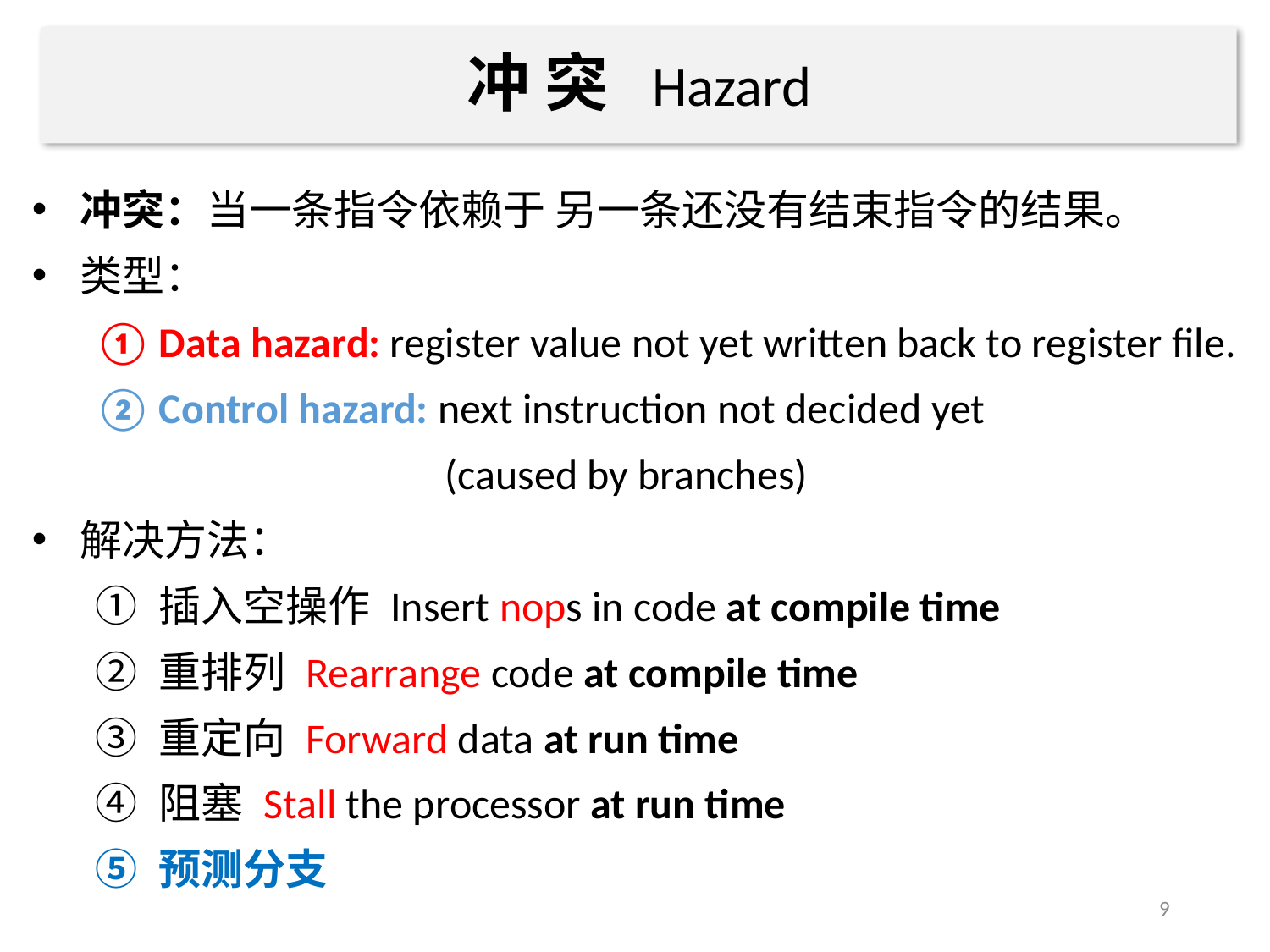

# 冲 突  Hazard
冲突：当一条指令依赖于 另一条还没有结束指令的结果。
类型：
Data hazard: register value not yet written back to register file.
Control hazard: next instruction not decided yet
                              (caused by branches)
解决方法：
插入空操作 Insert nops in code at compile time
重排列 Rearrange code at compile time
重定向 Forward data at run time
阻塞 Stall the processor at run time
预测分支
9